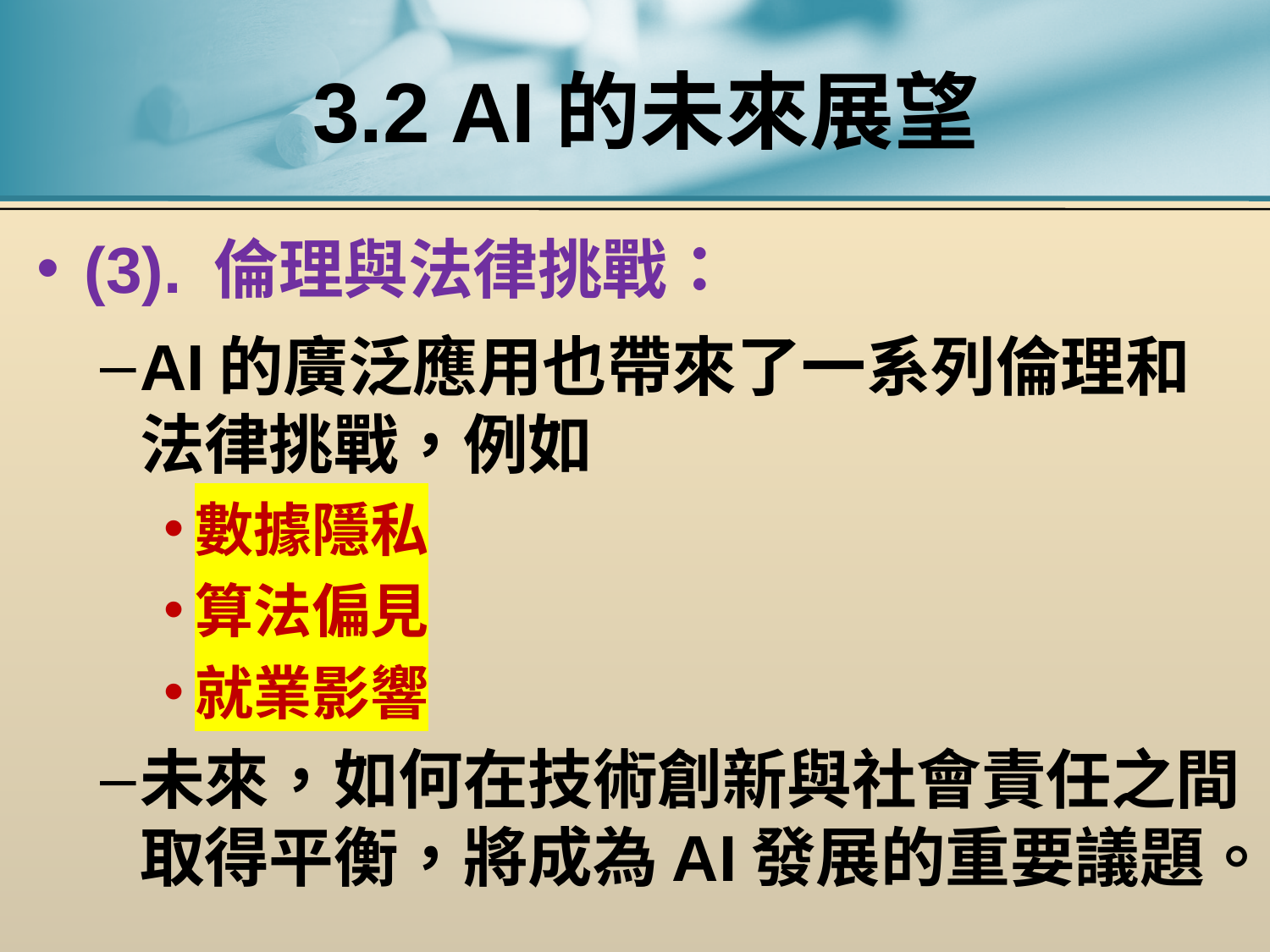

# 3.2 AI的未來展望
(3). 倫理與法律挑戰：
AI的廣泛應用也帶來了一系列倫理和法律挑戰，例如
數據隱私
算法偏見
就業影響
未來，如何在技術創新與社會責任之間取得平衡，將成為AI發展的重要議題。